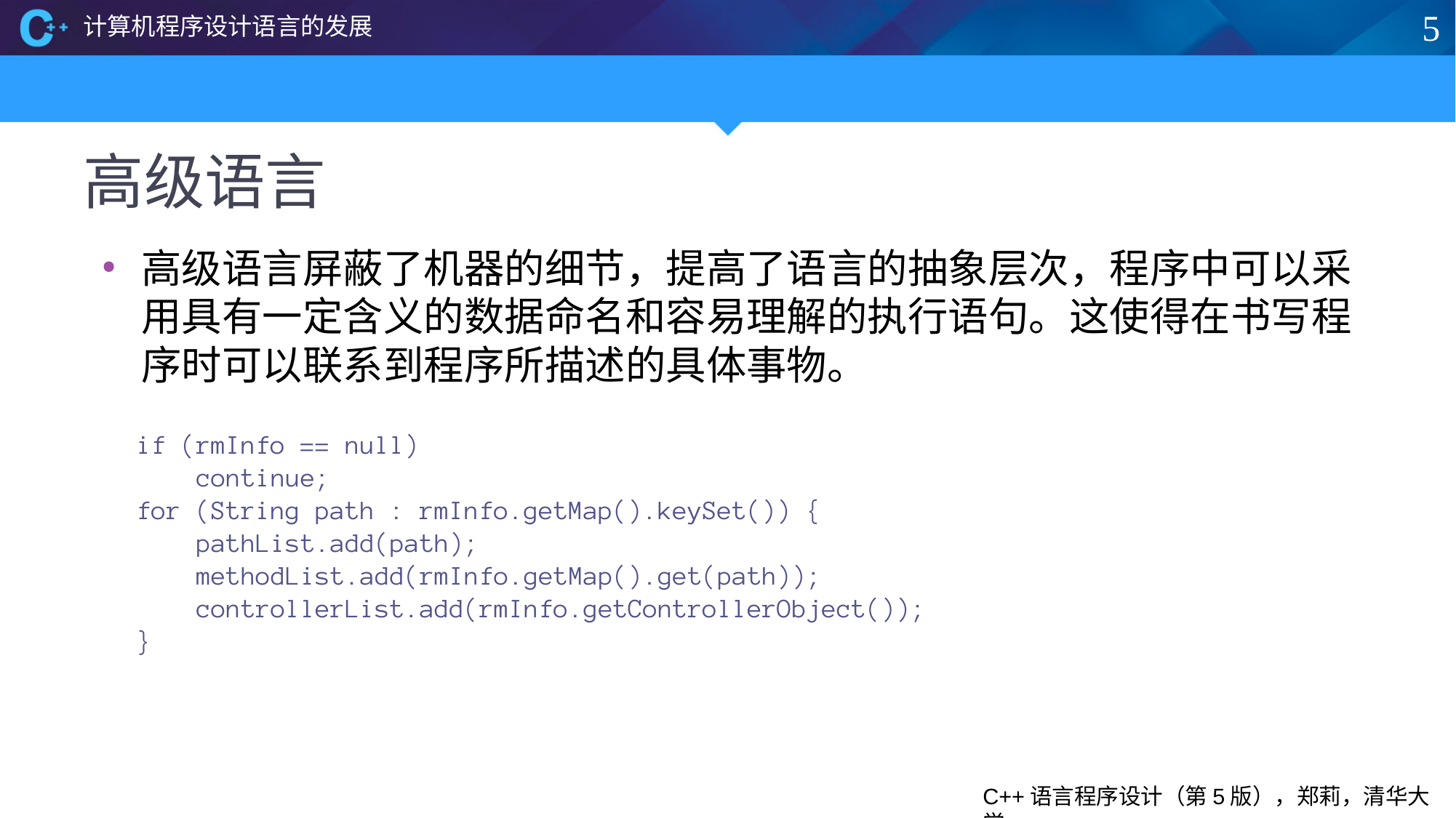

计算机程序设计语言的发展
5
# 高级语言
高级语言屏蔽了机器的细节，提高了语言的抽象层次，程序中可以采用具有一定含义的数据命名和容易理解的执行语句。这使得在书写程序时可以联系到程序所描述的具体事物。

if (rmInfo == null)
    continue;
for (String path : rmInfo.getMap().keySet()) {
    pathList.add(path);
    methodList.add(rmInfo.getMap().get(path));
    controllerList.add(rmInfo.getControllerObject());
}